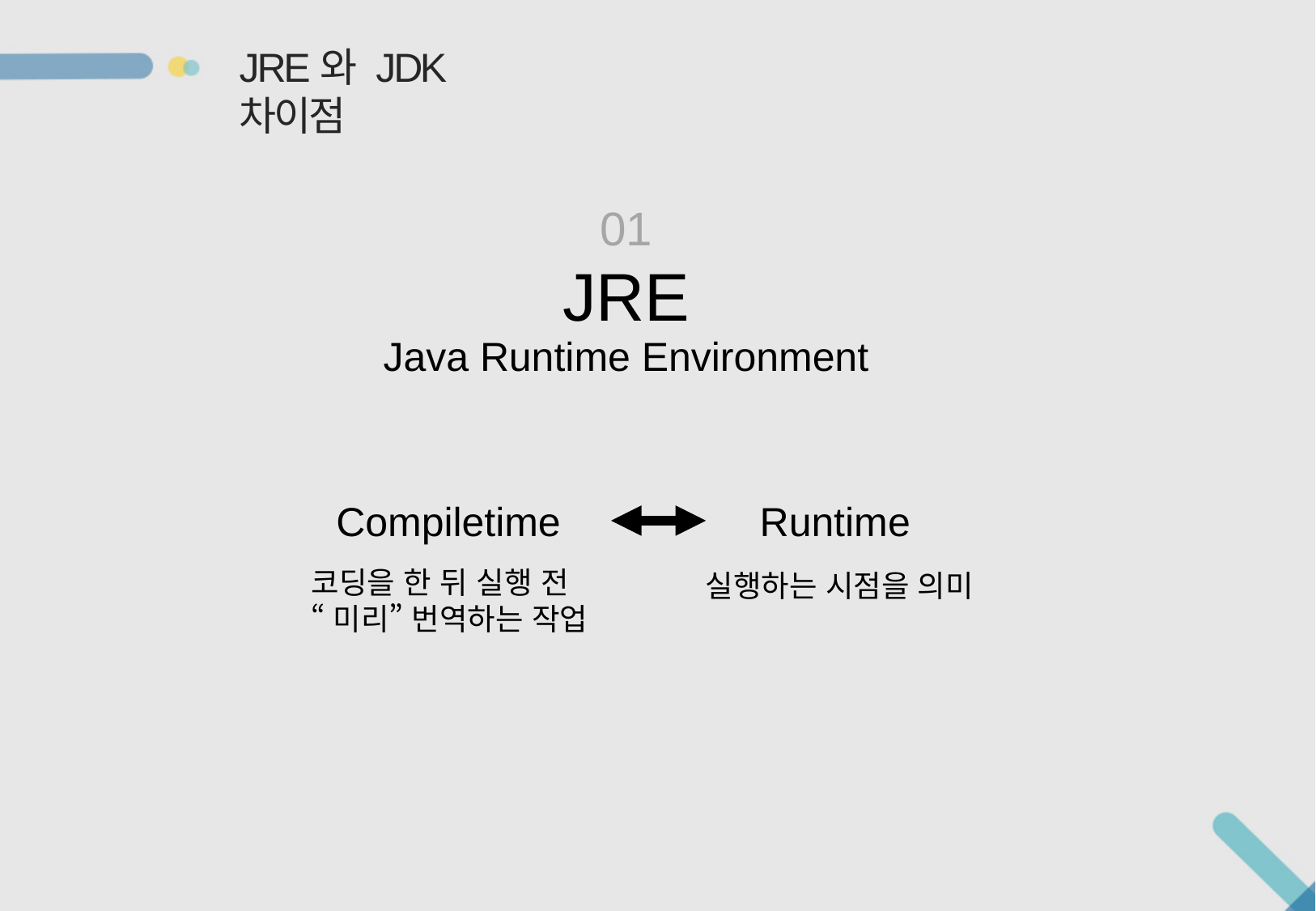

JRE와 JDK 차이점
01
JRE
Java Runtime Environment
Compiletime
Runtime
코딩을 한 뒤 실행 전
“미리” 번역하는 작업
실행하는 시점을 의미